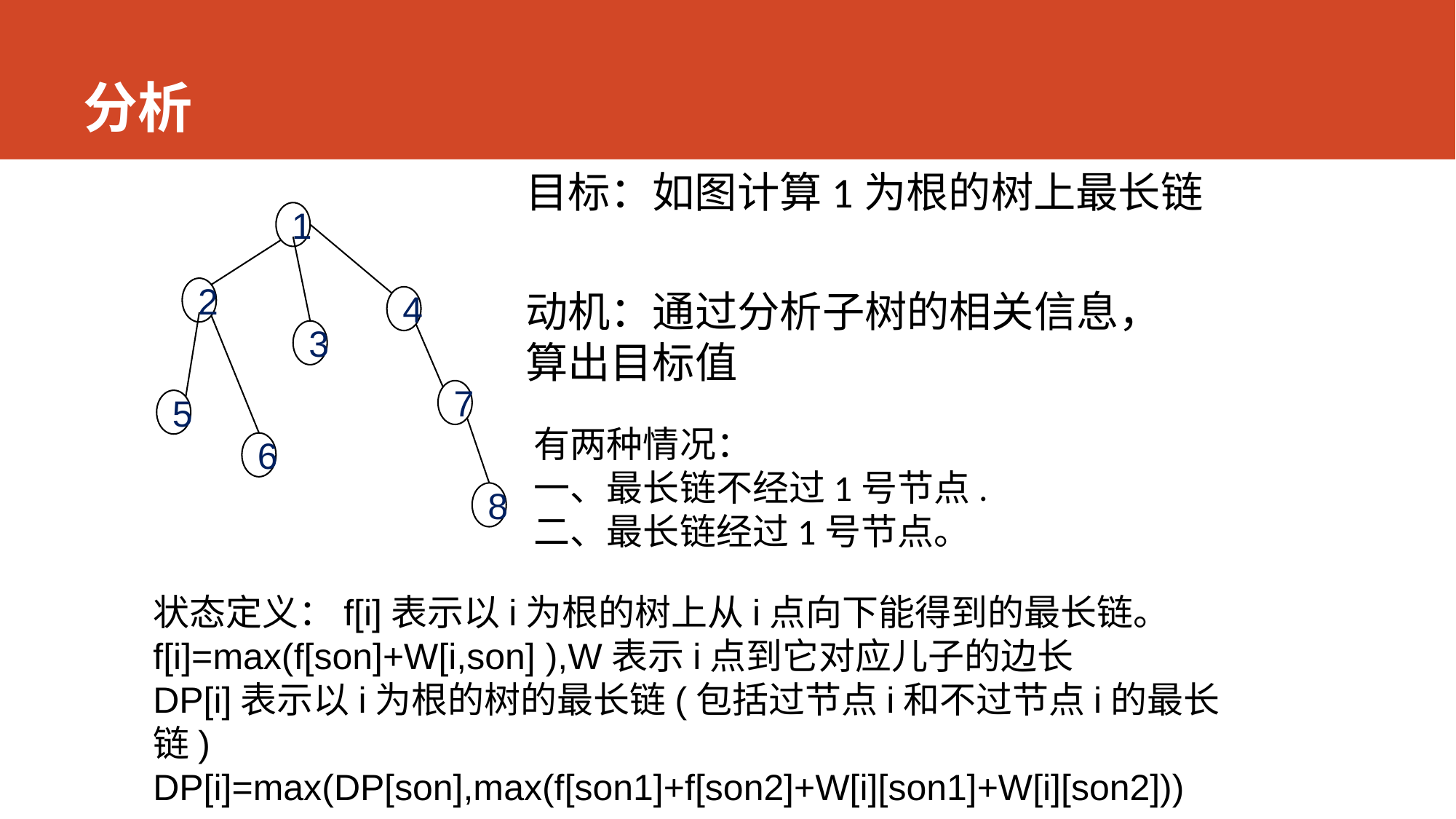

# 分析
目标：如图计算1为根的树上最长链
1
2
4
3
7
5
6
8
动机：通过分析子树的相关信息，算出目标值
有两种情况：
一、最长链不经过1号节点.
二、最长链经过1号节点。
状态定义：f[i]表示以i为根的树上从i点向下能得到的最长链。
f[i]=max(f[son]+W[i,son] ),W表示i点到它对应儿子的边长
DP[i]表示以i为根的树的最长链(包括过节点i和不过节点i的最长链)
DP[i]=max(DP[son],max(f[son1]+f[son2]+W[i][son1]+W[i][son2]))